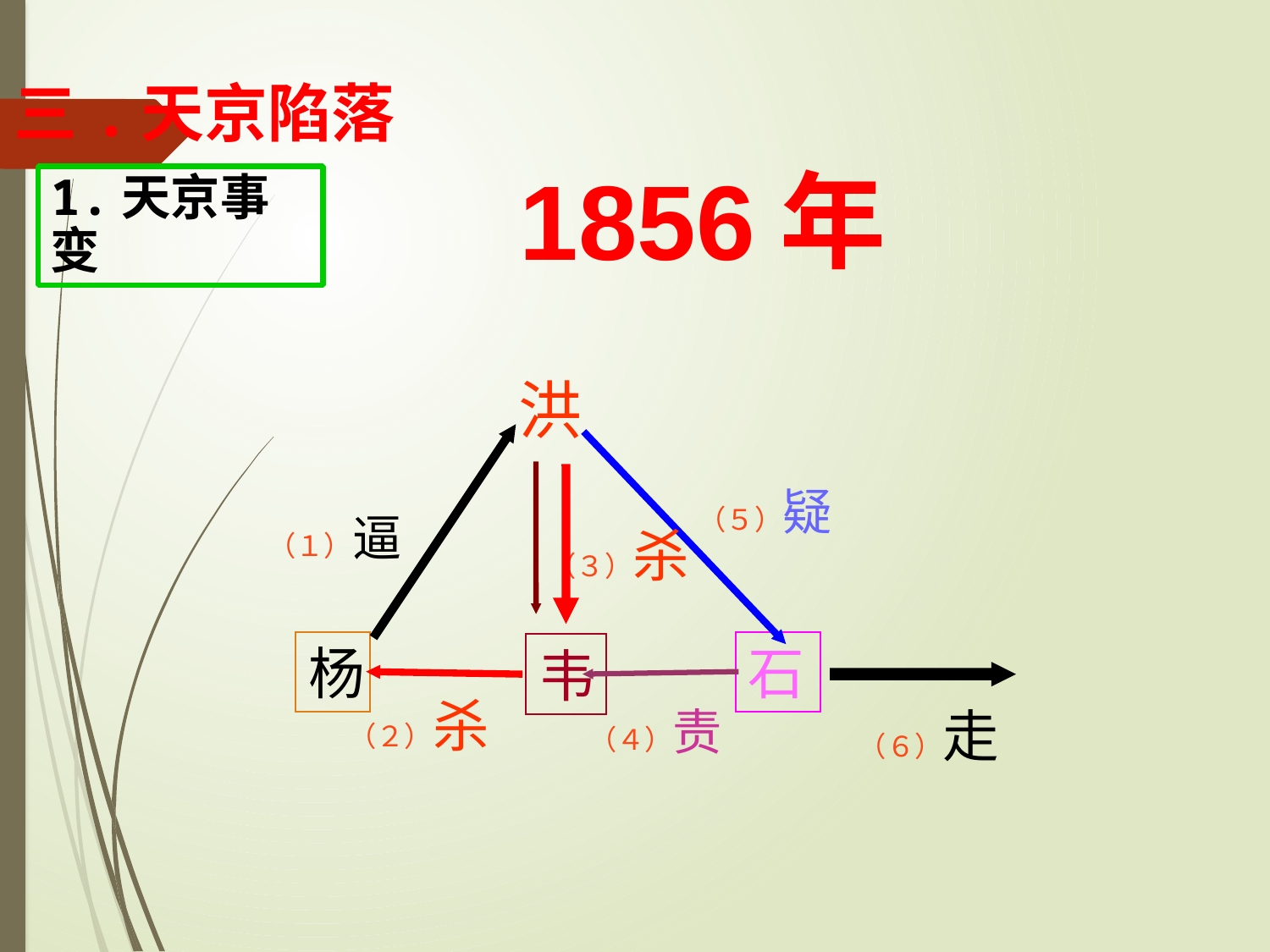

三.	天京陷落
1856年
1.天京事变
洪

（５）疑
（１）逼
（３）杀
杨
石
韦

（２）杀
（４）责
（６）走